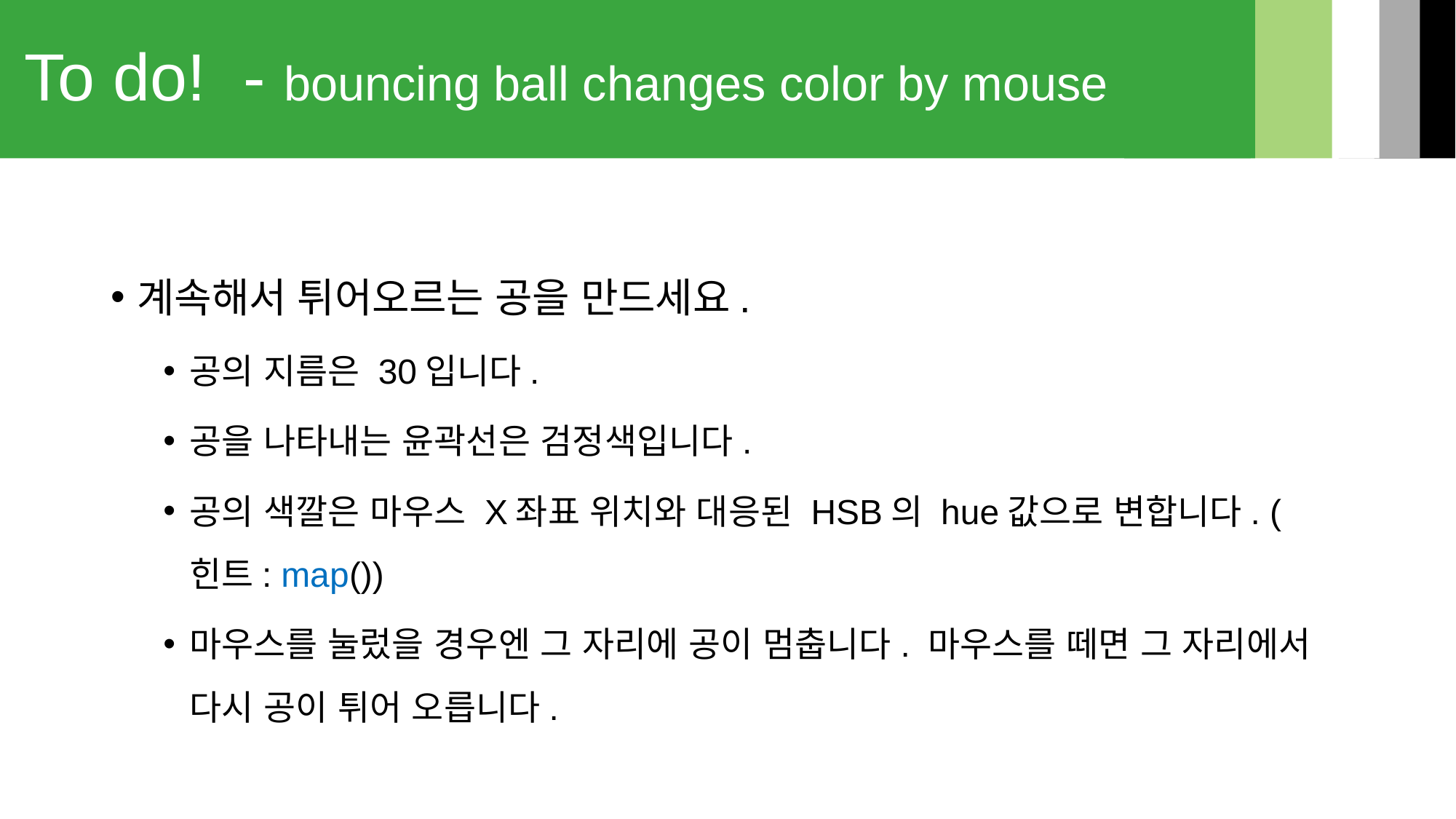

# To do!  - bouncing ball changes color by mouse
계속해서 튀어오르는 공을 만드세요.
공의 지름은 30입니다.
공을 나타내는 윤곽선은 검정색입니다.
공의 색깔은 마우스 X좌표 위치와 대응된 HSB의 hue값으로 변합니다. (힌트: map())
마우스를 눌렀을 경우엔 그 자리에 공이 멈춥니다. 마우스를 떼면 그 자리에서 다시 공이 튀어 오릅니다.